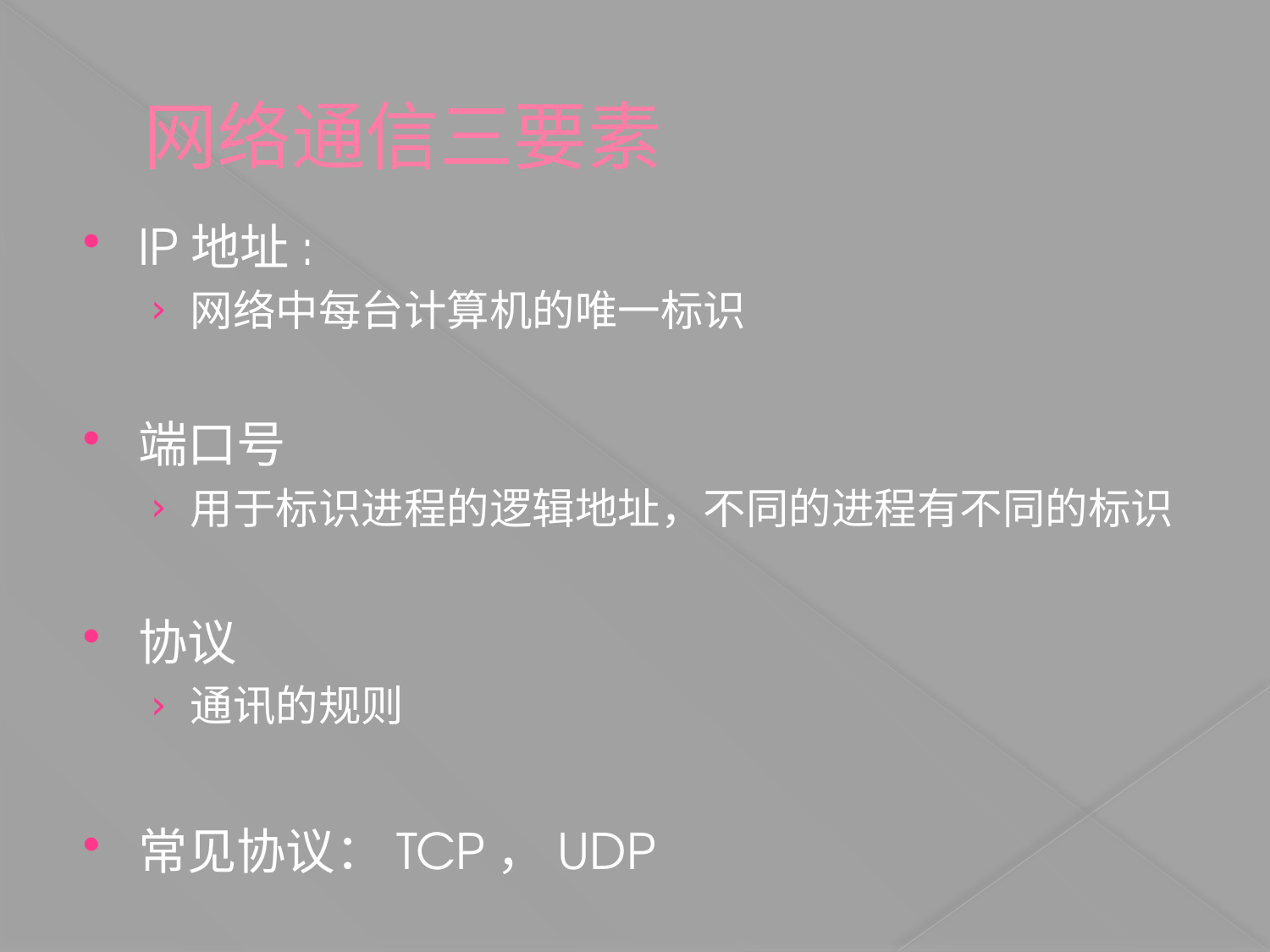

# 网络通信三要素
IP地址:
网络中每台计算机的唯一标识

端口号
用于标识进程的逻辑地址，不同的进程有不同的标识

协议
通讯的规则

常见协议：TCP，UDP